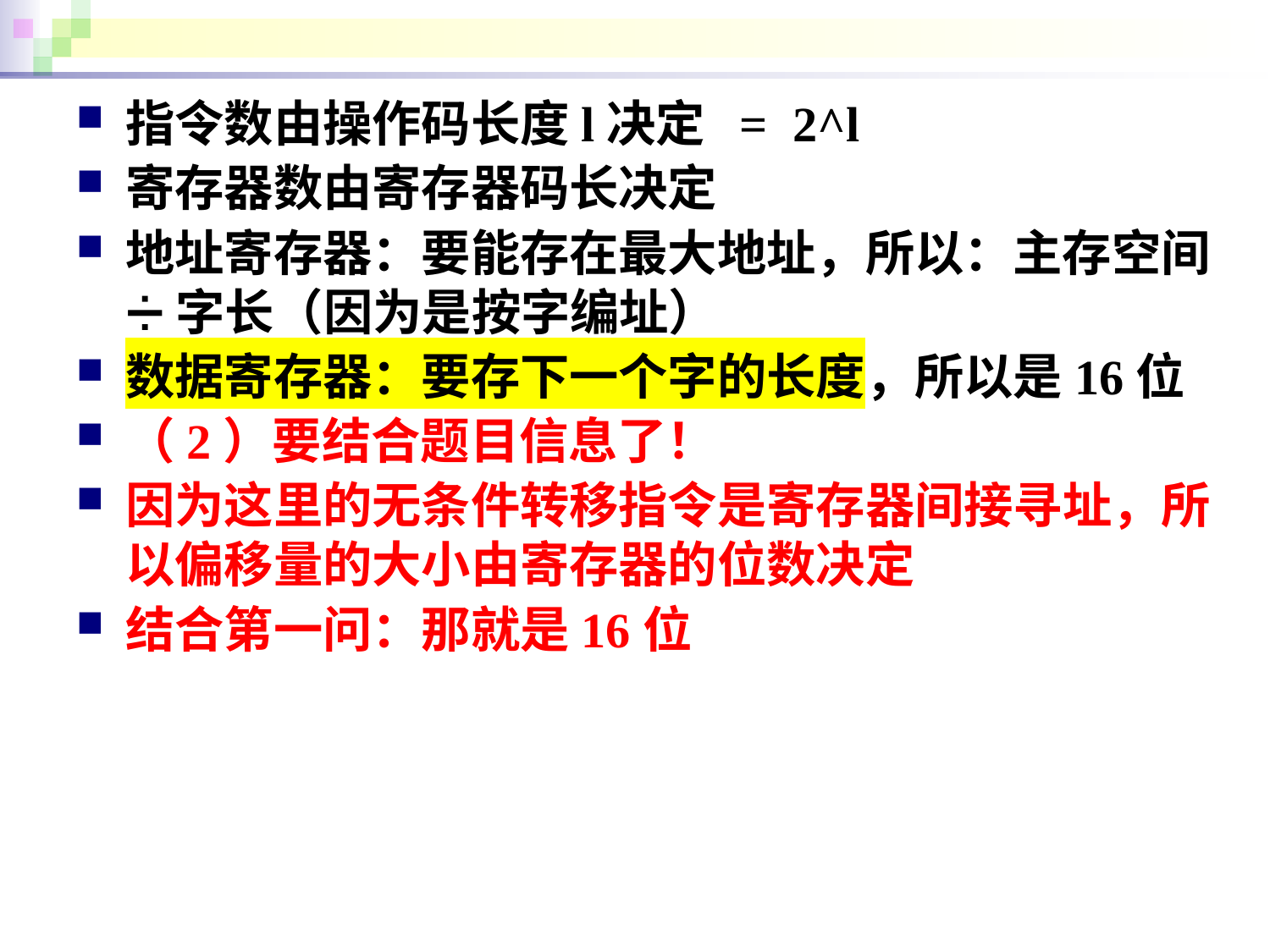

#
指令数由操作码长度l决定  =  2^l
寄存器数由寄存器码长决定
地址寄存器：要能存在最大地址，所以：主存空间➗ 字长（因为是按字编址）
数据寄存器：要存下一个字的长度，所以是16位
（2）要结合题目信息了！
因为这里的无条件转移指令是寄存器间接寻址，所以偏移量的大小由寄存器的位数决定
结合第一问：那就是16位

49